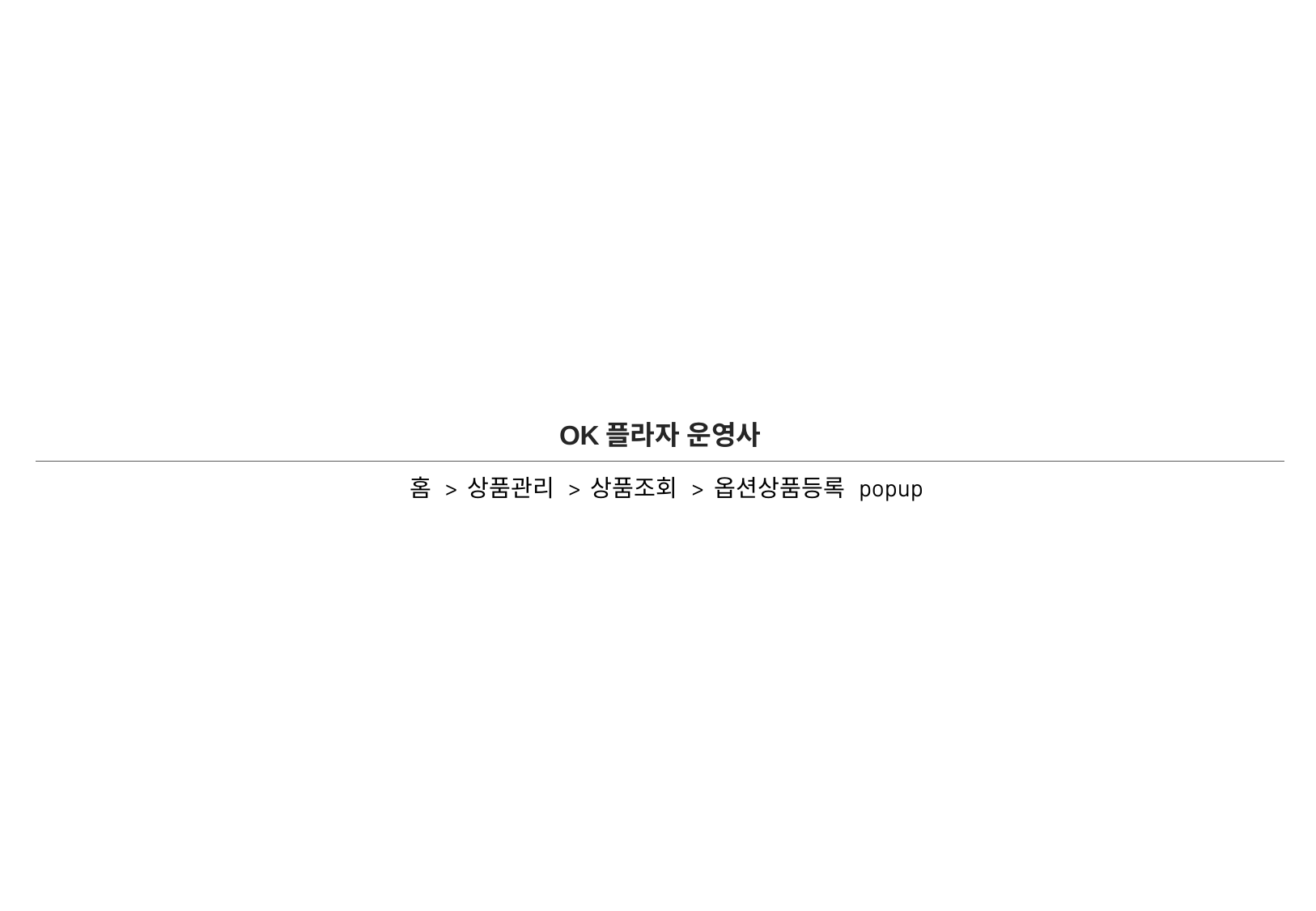

| OK플라자 운영사 |
| --- |
| 홈 > 상품관리 > 상품조회 > 옵션상품등록 popup |